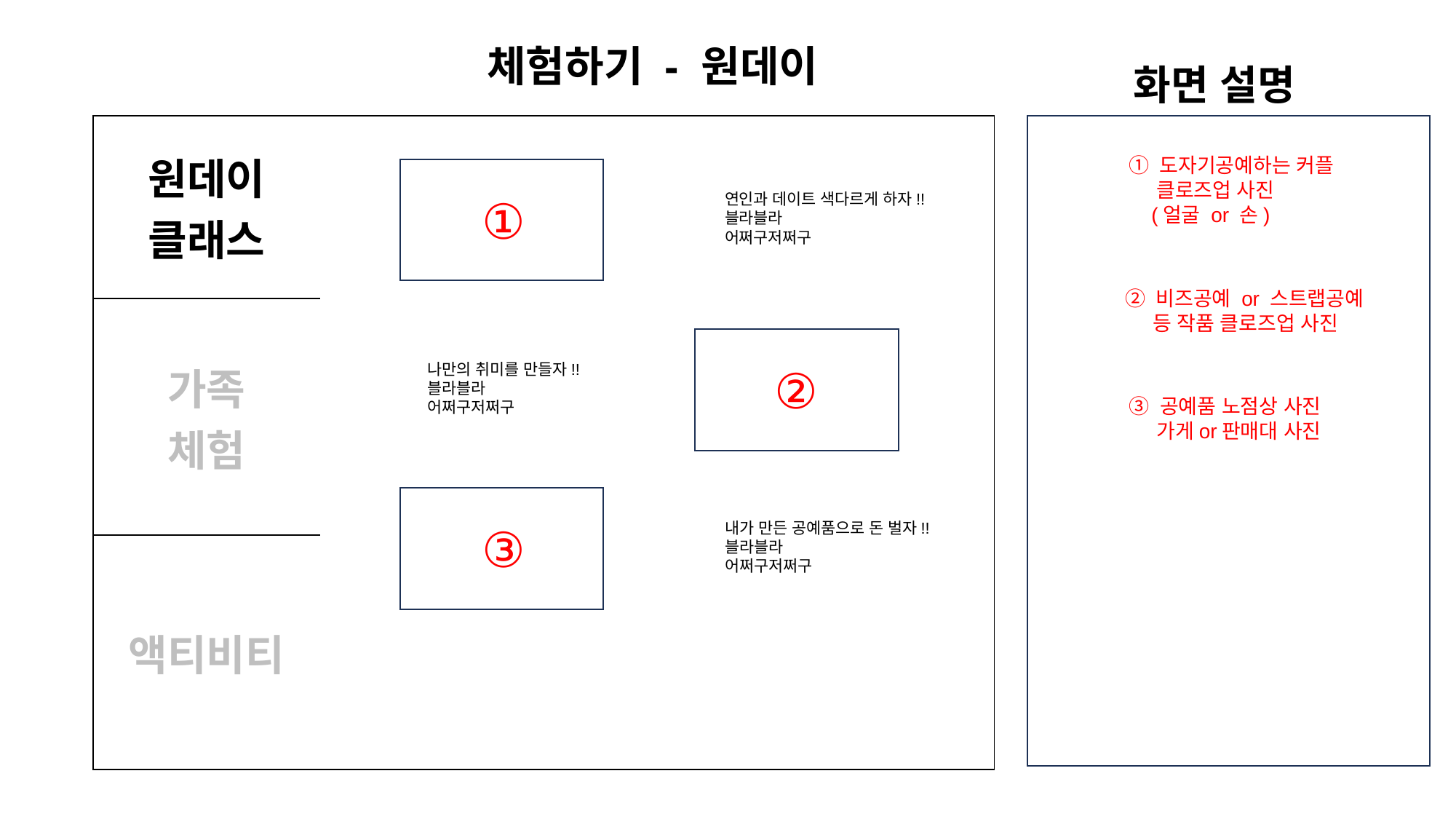

체험하기 - 원데이
화면 설명
| 원데이 클래스 |  |
| --- | --- |
| 가족 체험 |  |
| 액티비티 |  |

① 도자기공예하는 커플
    클로즈업 사진
    (얼굴 or 손)

연인과 데이트 색다르게 하자!!
블라블라
어쩌구저쩌구
①
② 비즈공예 or 스트랩공예
    등 작품 클로즈업 사진

나만의 취미를 만들자!!
블라블라
어쩌구저쩌구
②
③ 공예품 노점상 사진
    가게or판매대 사진

내가 만든 공예품으로 돈 벌자!!
블라블라
어쩌구저쩌구

③